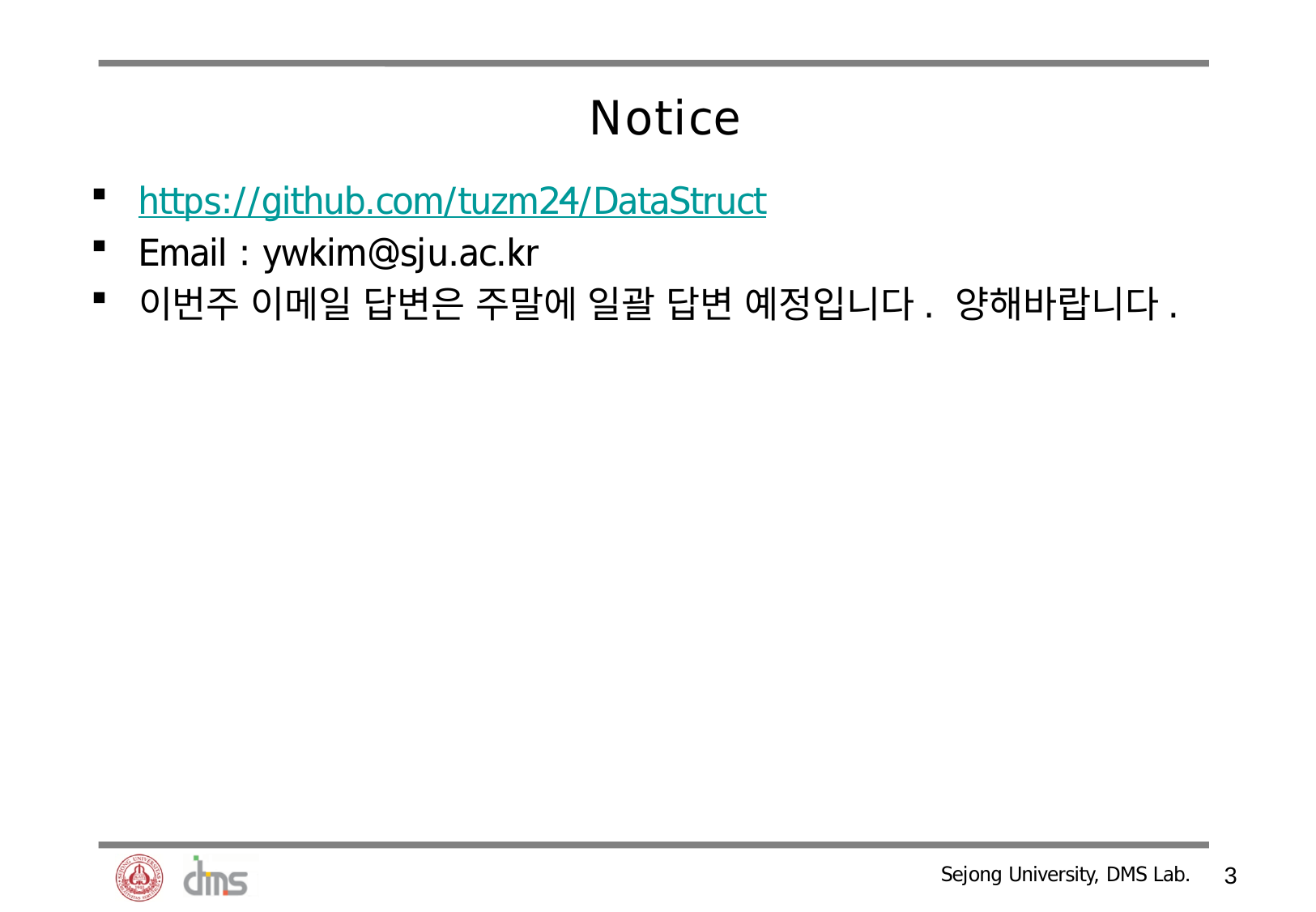

# Notice
https://github.com/tuzm24/DataStruct
Email : ywkim@sju.ac.kr
이번주 이메일 답변은 주말에 일괄 답변 예정입니다. 양해바랍니다.
3